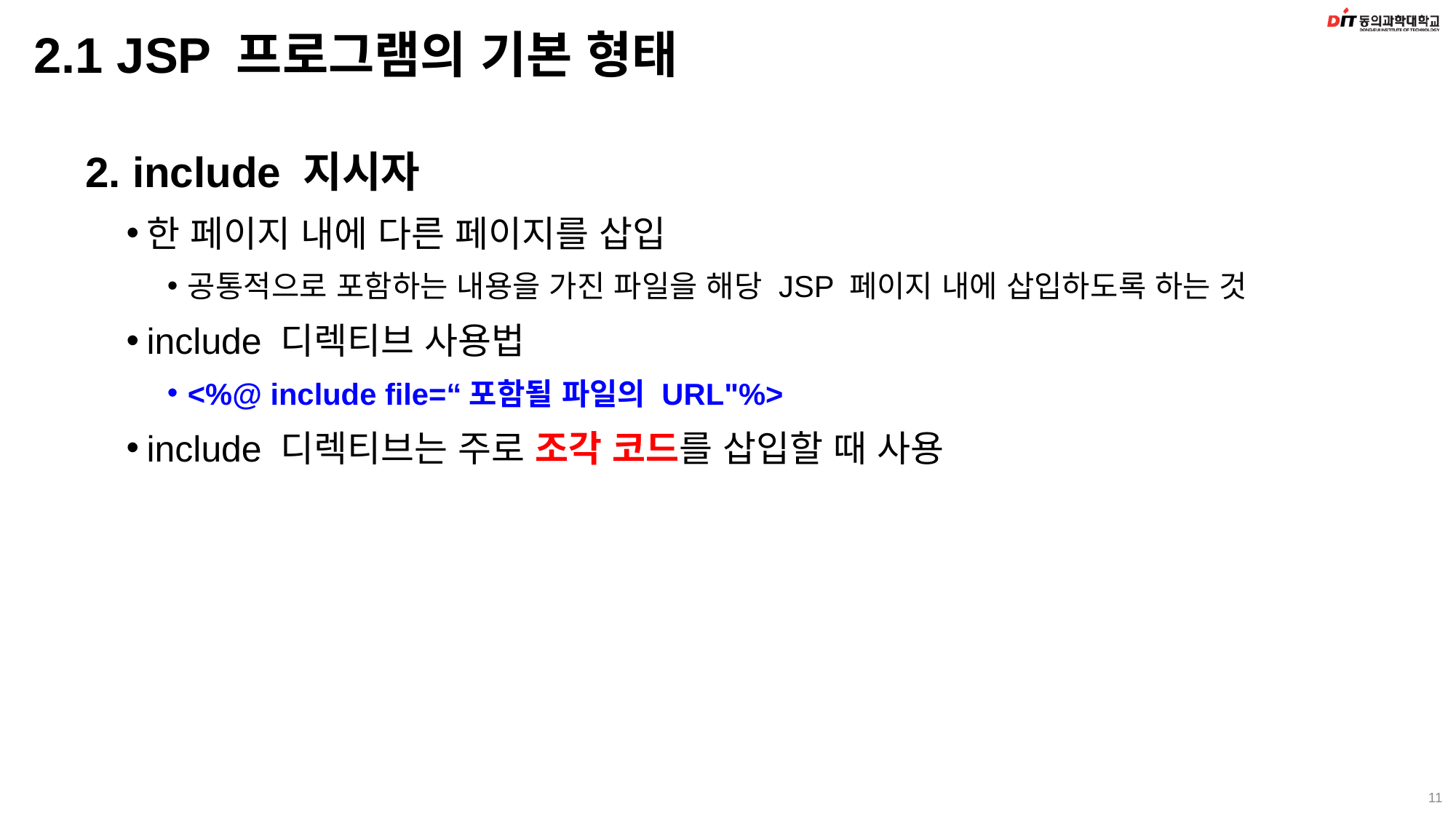

# 2.1 JSP 프로그램의 기본 형태

2. include 지시자
한 페이지 내에 다른 페이지를 삽입
공통적으로 포함하는 내용을 가진 파일을 해당 JSP 페이지 내에 삽입하도록 하는 것
include 디렉티브 사용법
<%@ include file=“포함될 파일의 URL"%>
include 디렉티브는 주로 조각 코드를 삽입할 때 사용

11